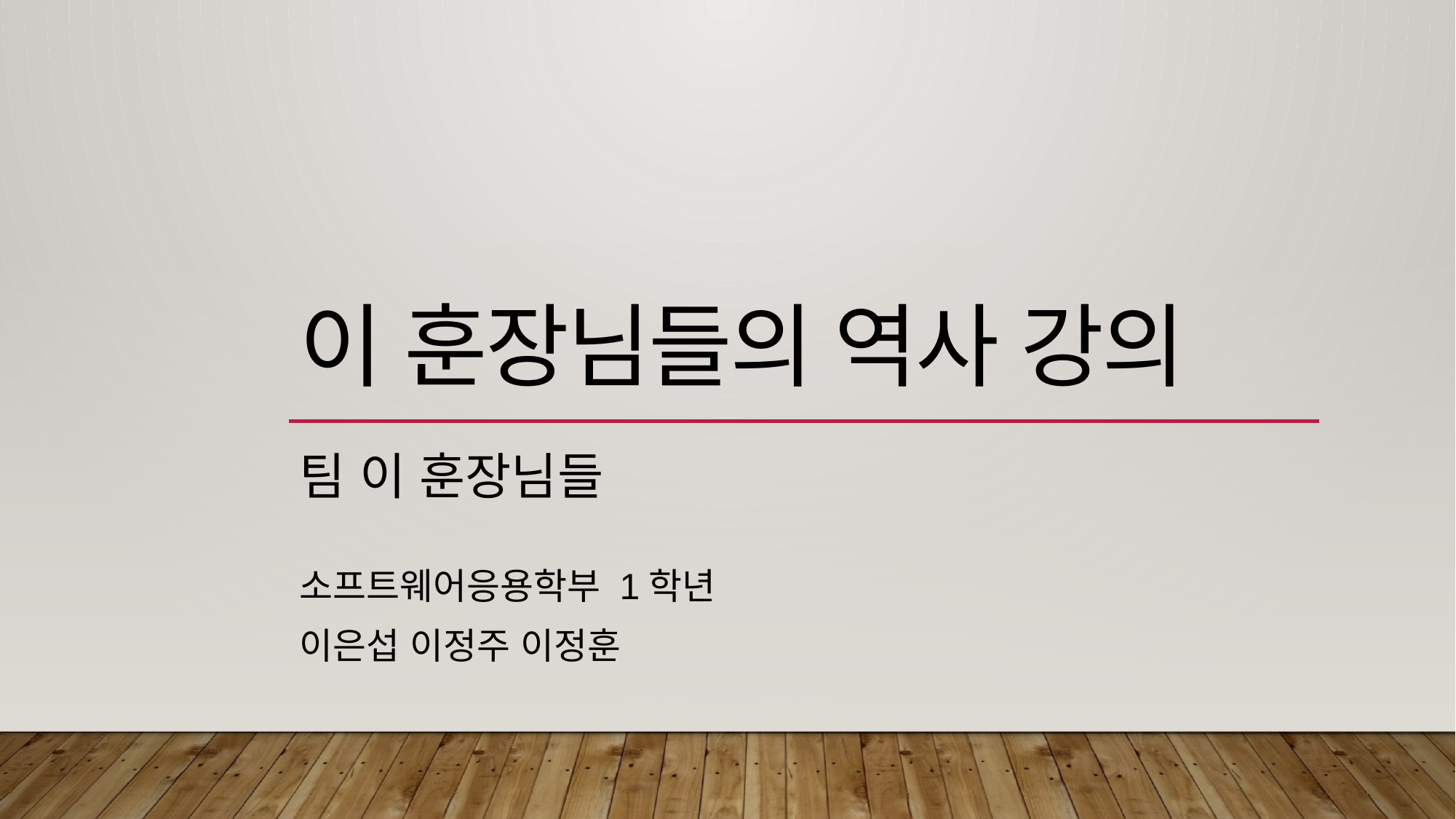

# 이 훈장님들의 역사 강의
팀 이 훈장님들
소프트웨어응용학부 1학년
이은섭 이정주 이정훈